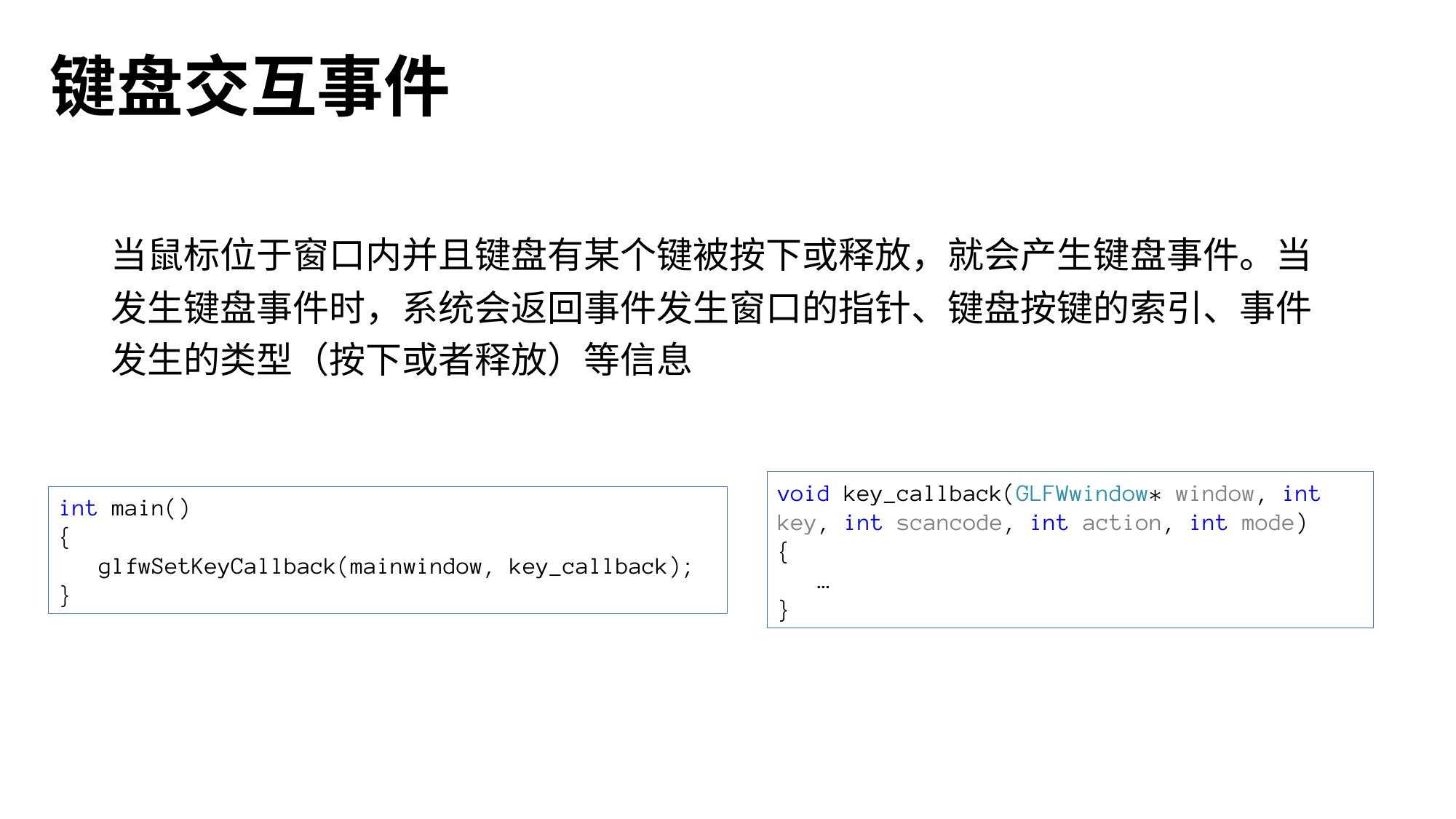

键盘交互事件
当鼠标位于窗口内并且键盘有某个键被按下或释放，就会产生键盘事件。当发生键盘事件时，系统会返回事件发生窗口的指针、键盘按键的索引、事件发生的类型（按下或者释放）等信息

void key_callback(GLFWwindow* window, int key, int scancode, int action, int mode)
{
   …
}
int main()
{
   glfwSetKeyCallback(mainwindow, key_callback);
}